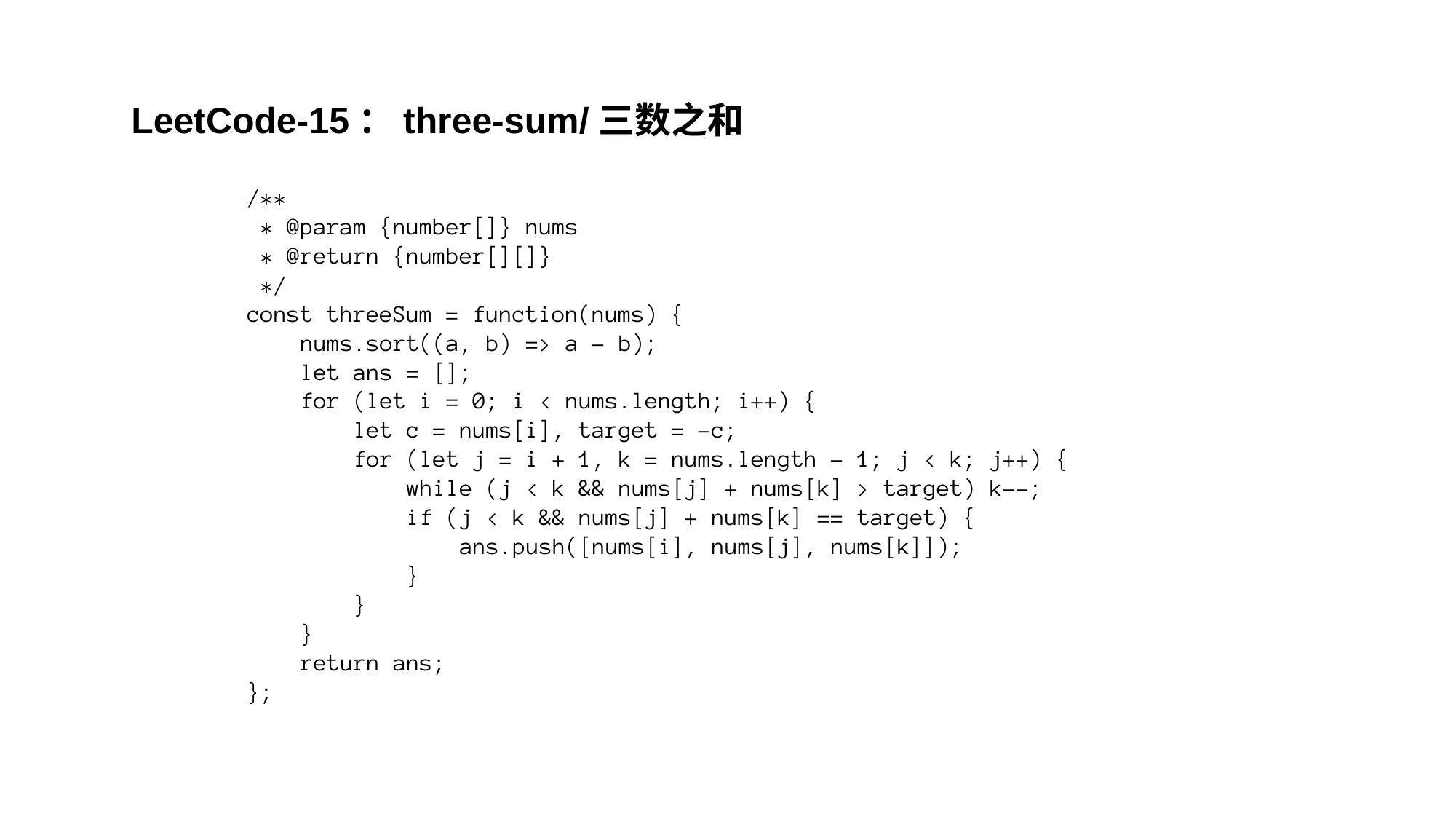

LeetCode-15：three-sum/三数之和
/**
 * @param {number[]} nums
 * @return {number[][]}
 */
const threeSum = function(nums) {
    nums.sort((a, b) => a - b);
    let ans = [];
    for (let i = 0; i < nums.length; i++) {
        let c = nums[i], target = -c;
        for (let j = i + 1, k = nums.length - 1; j < k; j++) {
            while (j < k && nums[j] + nums[k] > target) k--;
            if (j < k && nums[j] + nums[k] == target) {
                ans.push([nums[i], nums[j], nums[k]]);
            }
        }
    }
    return ans;
};